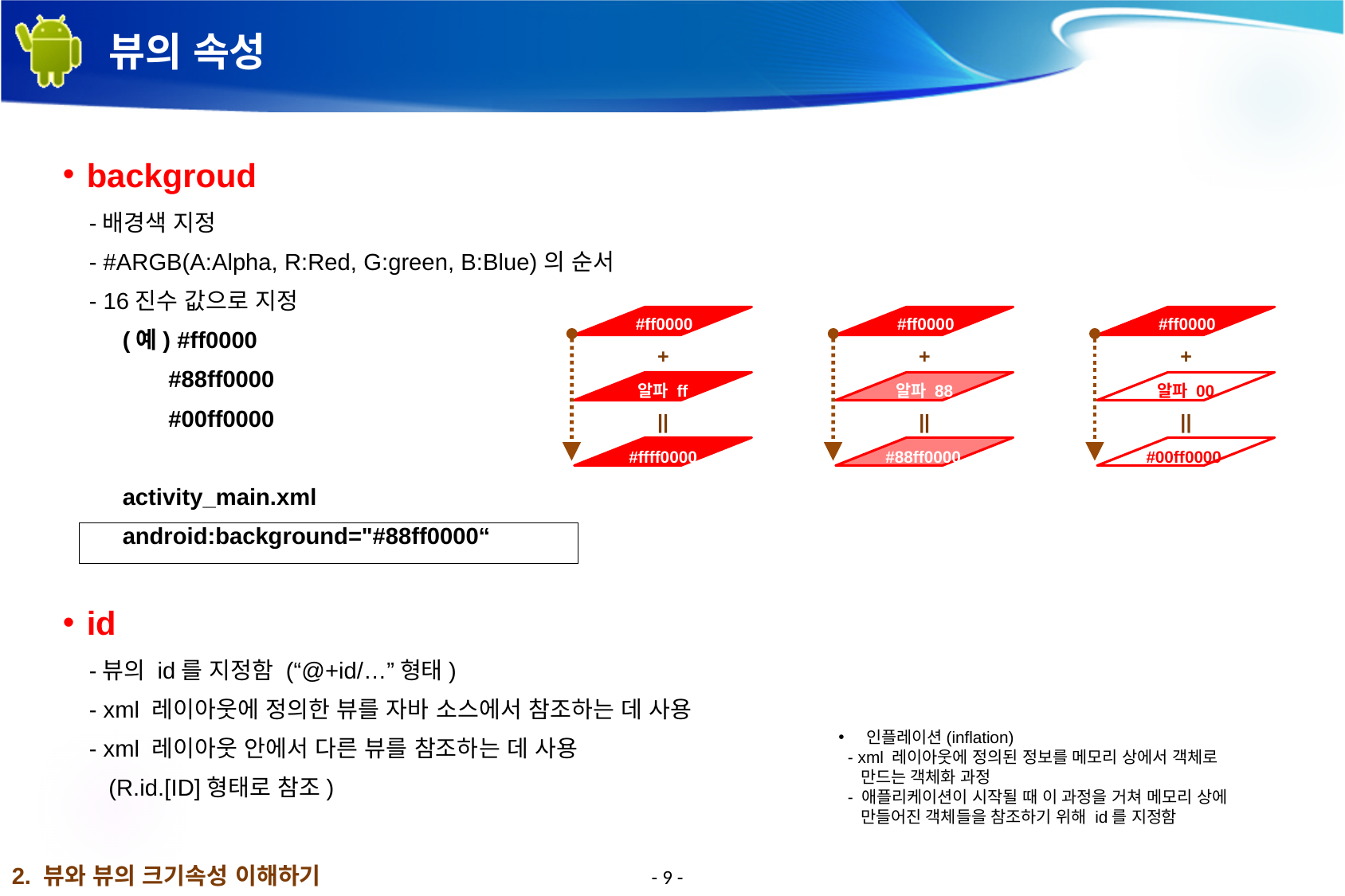

# 뷰의 속성
backgroud
    -배경색 지정
    - #ARGB(A:Alpha, R:Red, G:green, B:Blue)의 순서
    - 16진수 값으로 지정
(예) #ff0000
       #88ff0000
       #00ff0000

activity_main.xml
android:background="#88ff0000“

id
    -뷰의 id를 지정함 (“@+id/…”형태)
    - xml 레이아웃에 정의한 뷰를 자바 소스에서 참조하는 데 사용
    - xml 레이아웃 안에서 다른 뷰를 참조하는 데 사용
       (R.id.[ID]형태로 참조)
#ff0000
#ff0000
#ff0000

+
+
+
알파 ff
알파 88
알파 00

||
||
||
#ffff0000
#88ff0000
#00ff0000

인플레이션(inflation)
  - xml 레이아웃에 정의된 정보를 메모리 상에서 객체로
    만드는 객체화 과정
  - 애플리케이션이 시작될 때 이 과정을 거쳐 메모리 상에
    만들어진 객체들을 참조하기 위해 id를 지정함
2. 뷰와 뷰의 크기속성 이해하기